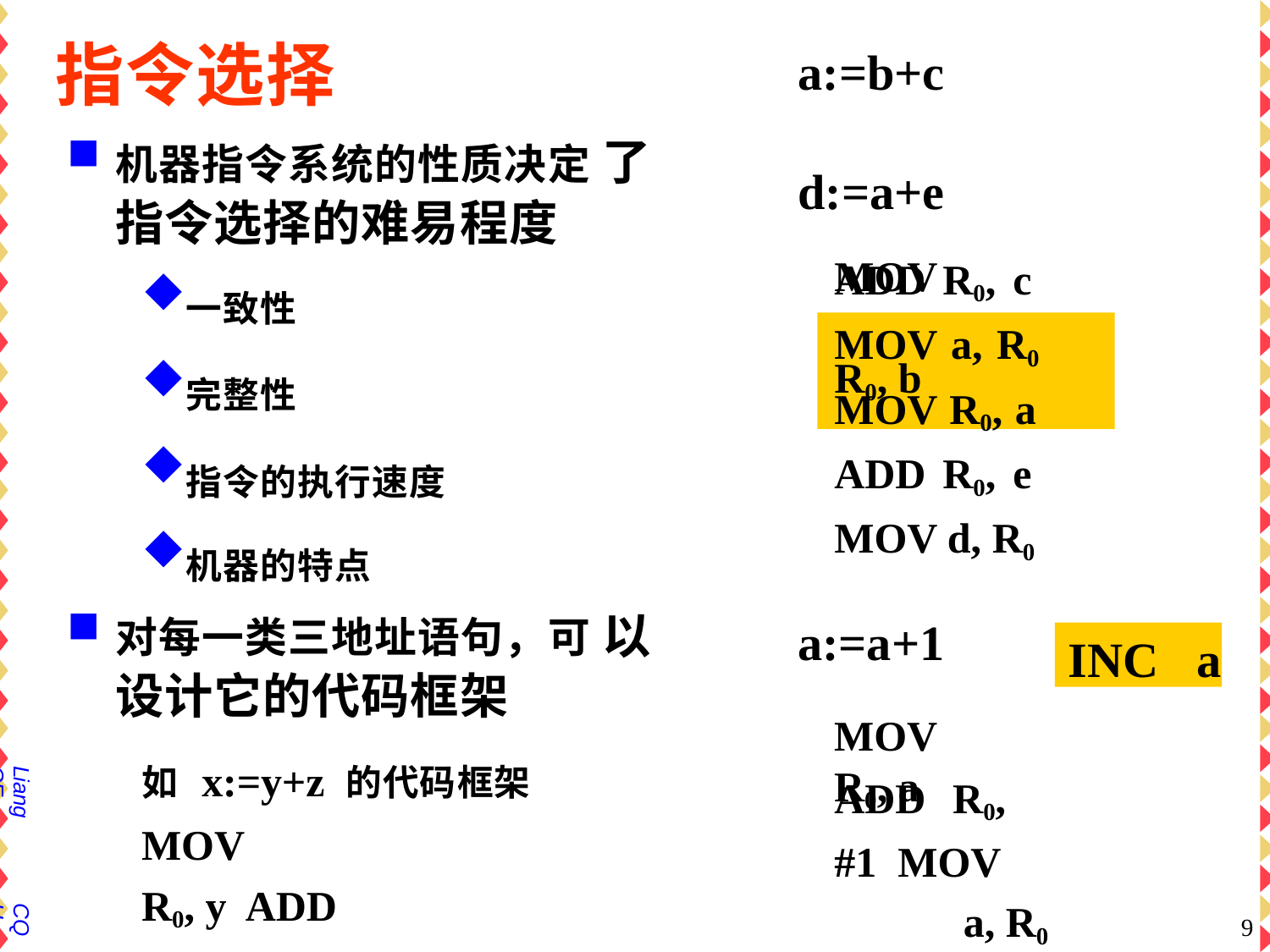

# 指令选择
a:=b+c  d:=a+e
MOV	R0, b
机器指令系统的性质决定 了指令选择的难易程度
一致性
完整性
指令的执行速度
机器的特点
对每一类三地址语句，可 以设计它的代码框架
如 x:=y+z 的代码框架
MOV		R0, y  ADD	R0, z
MOV	x, R0
ADD R0, c  MOV a, R0  MOV R0, a  ADD R0, e  MOV d, R0

a:=a+1
MOV	R0, a
INC	a
ADD	R0, #1  MOV		a, R0
Liang GE
CQU
9